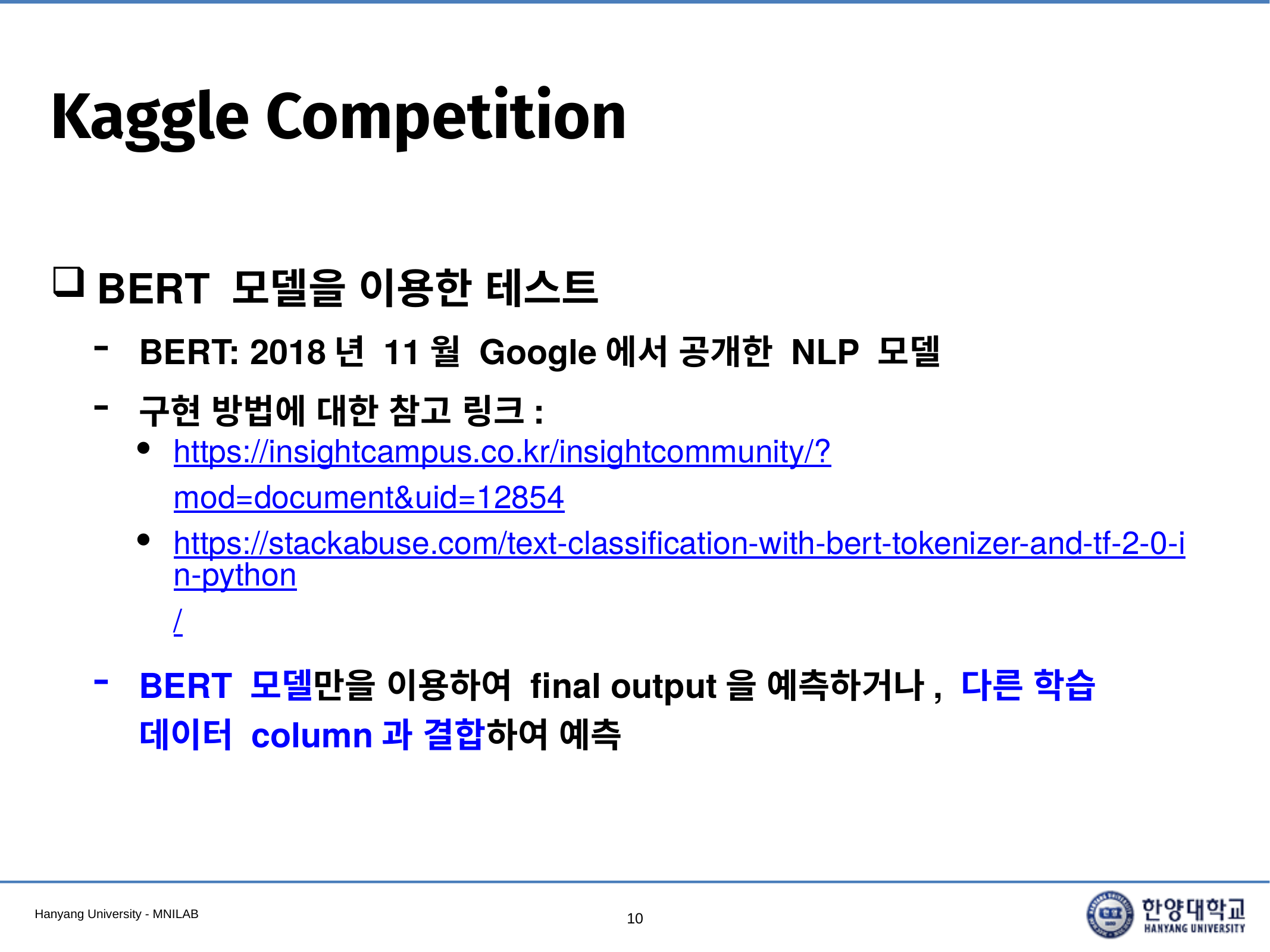

# Kaggle Competition
BERT 모델을 이용한 테스트
BERT: 2018년 11월 Google에서 공개한 NLP 모델
구현 방법에 대한 참고 링크:
https://insightcampus.co.kr/insightcommunity/?mod=document&uid=12854
https://stackabuse.com/text-classification-with-bert-tokenizer-and-tf-2-0-in-python/
BERT 모델만을 이용하여 final output을 예측하거나, 다른 학습 데이터 column과 결합하여 예측
10